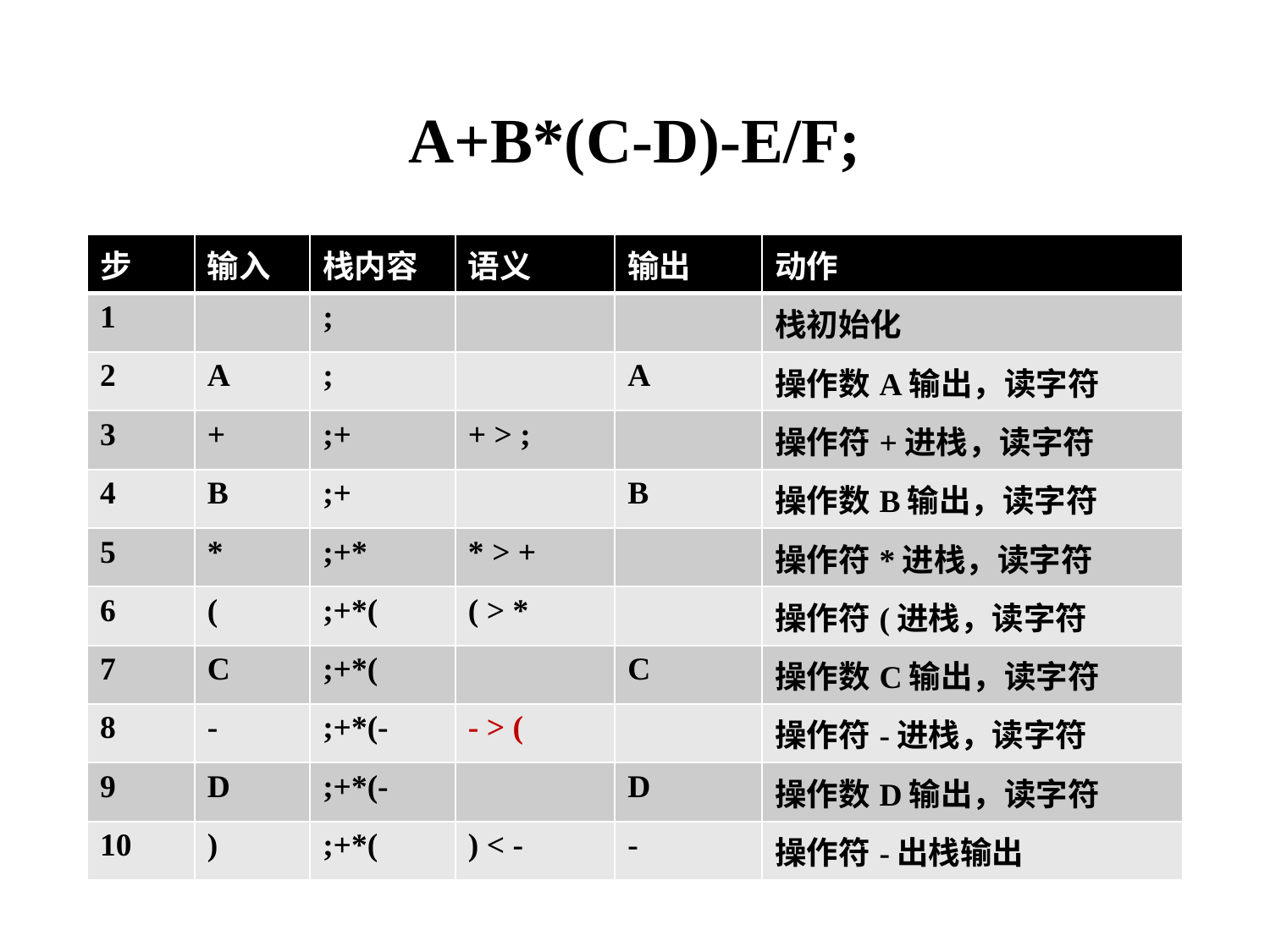

# A+B*(C-D)-E/F;
| 步 | 输入 | 栈内容 | 语义 | 输出 | 动作 |
| --- | --- | --- | --- | --- | --- |
| 1 |  | ; |  |  | 栈初始化 |
| 2 | A | ; |  | A | 操作数A输出，读字符 |
| 3 | + | ;+ | + > ; |  | 操作符+进栈，读字符 |
| 4 | B | ;+ |  | B | 操作数B输出，读字符 |
| 5 | \* | ;+\* | \* > + |  | 操作符\*进栈，读字符 |
| 6 | ( | ;+\*( | ( > \* |  | 操作符(进栈，读字符 |
| 7 | C | ;+\*( |  | C | 操作数C输出，读字符 |
| 8 | - | ;+\*(- | - > ( |  | 操作符-进栈，读字符 |
| 9 | D | ;+\*(- |  | D | 操作数D输出，读字符 |
| 10 | ) | ;+\*( | ) < - | - | 操作符-出栈输出 |